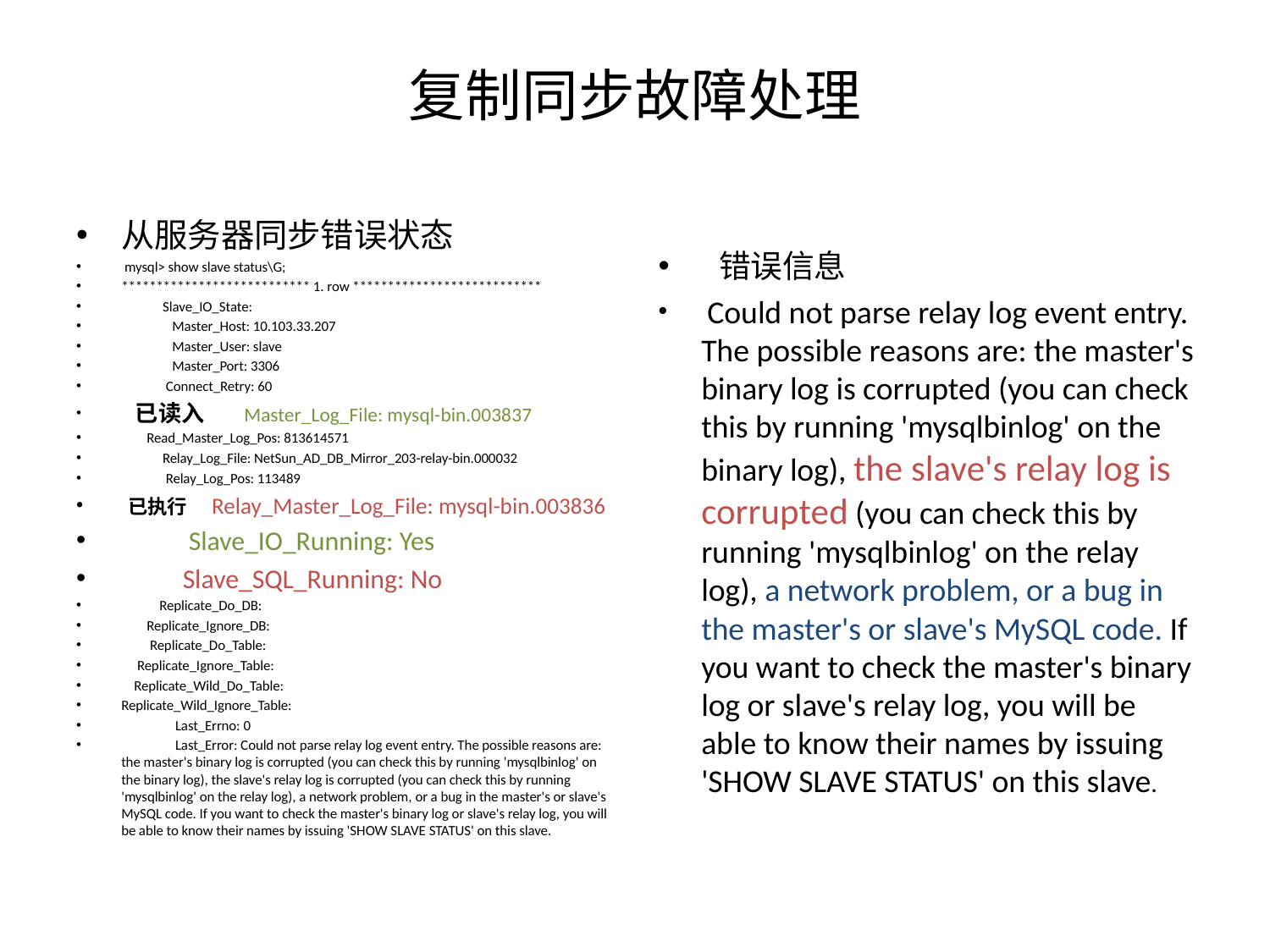

# 复制同步故障处理
从服务器同步错误状态
 mysql> show slave status\G;
*************************** 1. row ***************************
             Slave_IO_State:
                Master_Host: 10.103.33.207
                Master_User: slave
                Master_Port: 3306
              Connect_Retry: 60
    已读入       Master_Log_File: mysql-bin.003837
        Read_Master_Log_Pos: 813614571
             Relay_Log_File: NetSun_AD_DB_Mirror_203-relay-bin.000032
              Relay_Log_Pos: 113489
 已执行     Relay_Master_Log_File: mysql-bin.003836
           Slave_IO_Running: Yes
          Slave_SQL_Running: No
            Replicate_Do_DB:
        Replicate_Ignore_DB:
         Replicate_Do_Table:
     Replicate_Ignore_Table:
    Replicate_Wild_Do_Table:
Replicate_Wild_Ignore_Table:
                 Last_Errno: 0
                 Last_Error: Could not parse relay log event entry. The possible reasons are: the master's binary log is corrupted (you can check this by running 'mysqlbinlog' on the binary log), the slave's relay log is corrupted (you can check this by running 'mysqlbinlog' on the relay log), a network problem, or a bug in the master's or slave's MySQL code. If you want to check the master's binary log or slave's relay log, you will be able to know their names by issuing 'SHOW SLAVE STATUS' on this slave.

  错误信息
 Could not parse relay log event entry. The possible reasons are: the master's binary log is corrupted (you can check this by running 'mysqlbinlog' on the binary log), the slave's relay log is corrupted (you can check this by running 'mysqlbinlog' on the relay log), a network problem, or a bug in the master's or slave's MySQL code. If you want to check the master's binary log or slave's relay log, you will be able to know their names by issuing 'SHOW SLAVE STATUS' on this slave.